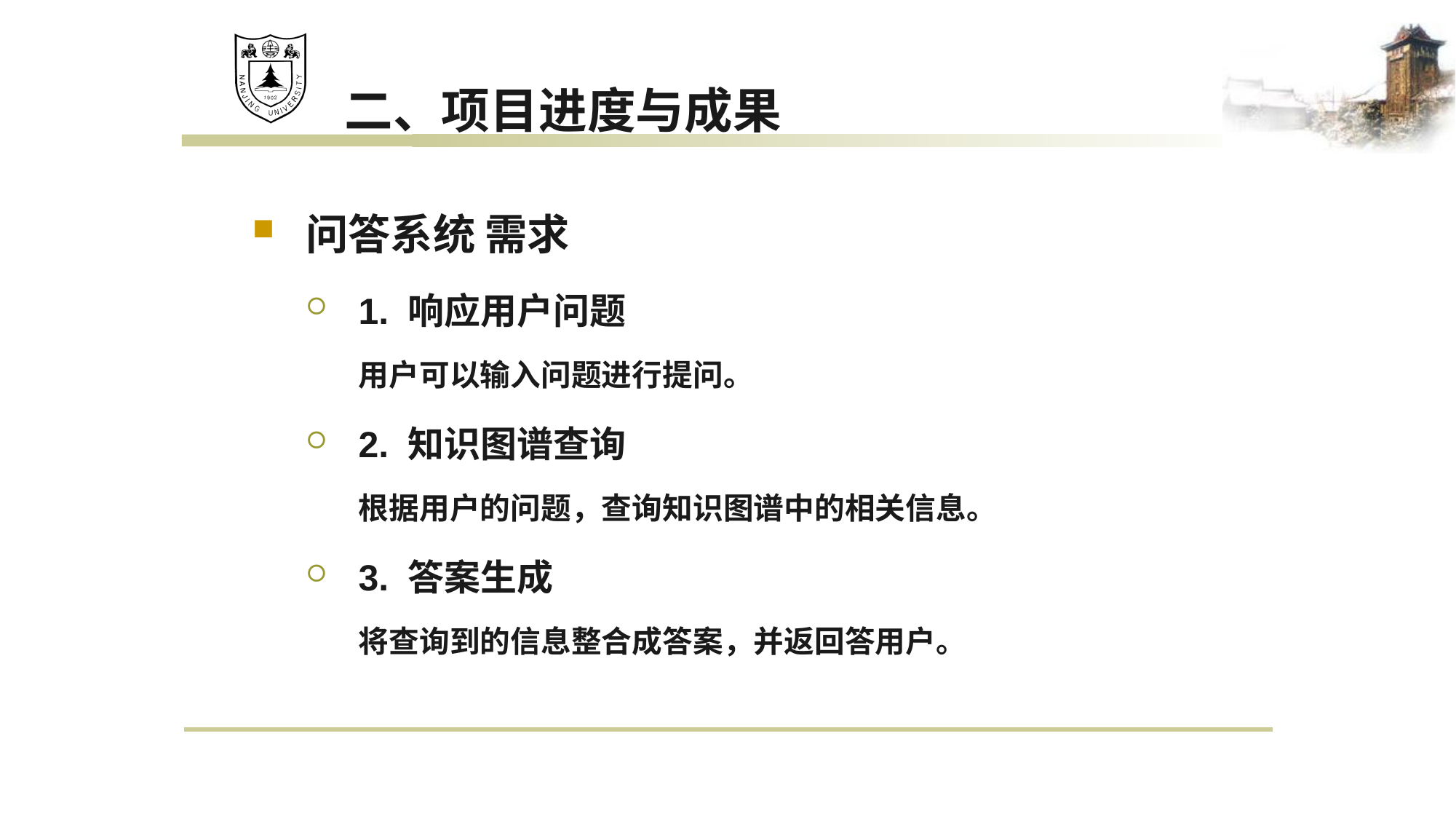

# 二、项目进度与成果
问答系统 需求
1. 响应用户问题
用户可以输入问题进行提问。
2. 知识图谱查询
根据用户的问题，查询知识图谱中的相关信息。
3. 答案生成
将查询到的信息整合成答案，并返回答用户。
8